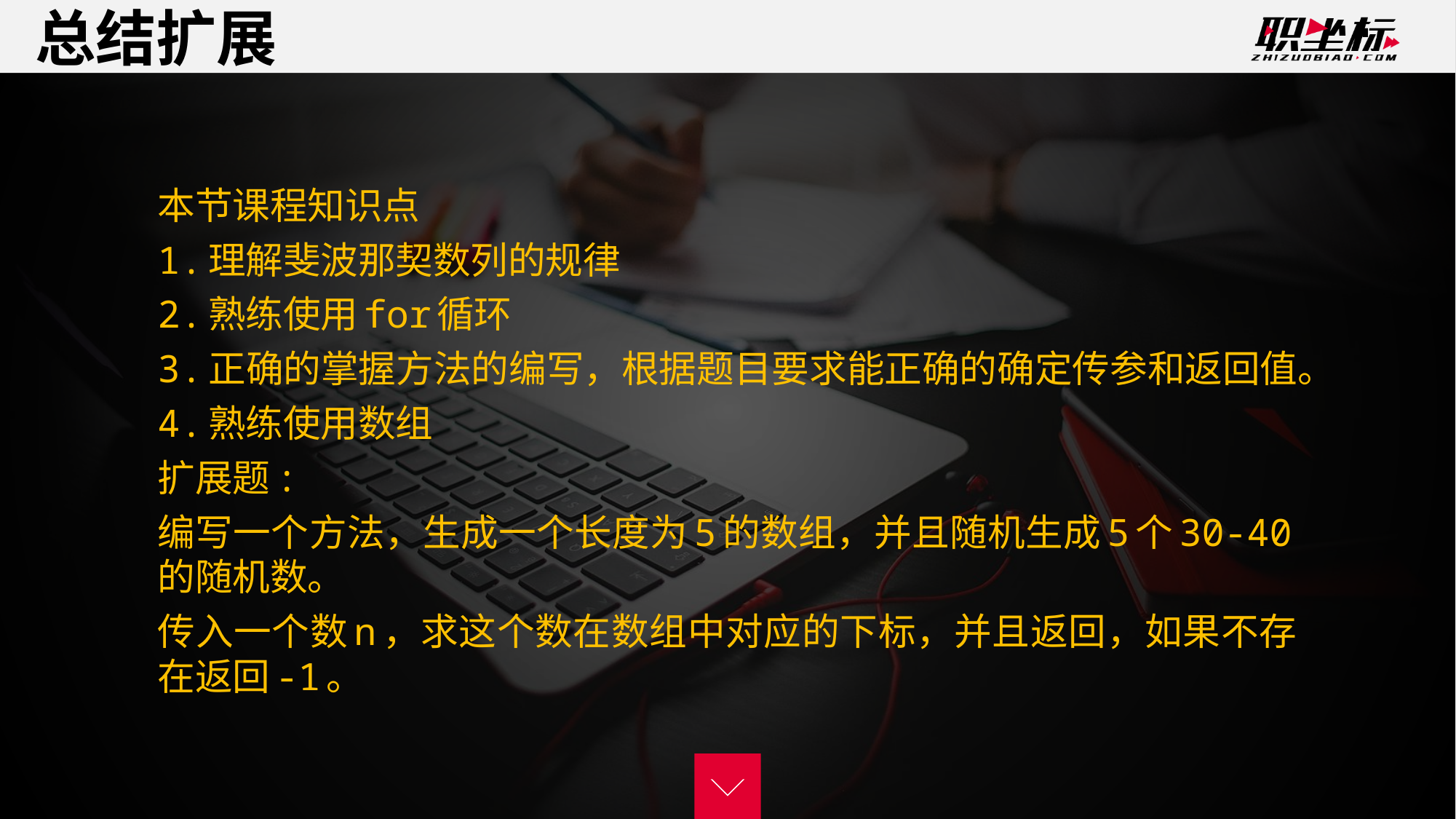

总结扩展

本节课程知识点
1.理解斐波那契数列的规律
2.熟练使用for循环
3.正确的掌握方法的编写，根据题目要求能正确的确定传参和返回值。
4.熟练使用数组
扩展题:
编写一个方法，生成一个长度为5的数组，并且随机生成5个30-40的随机数。
传入一个数n，求这个数在数组中对应的下标，并且返回，如果不存在返回-1。